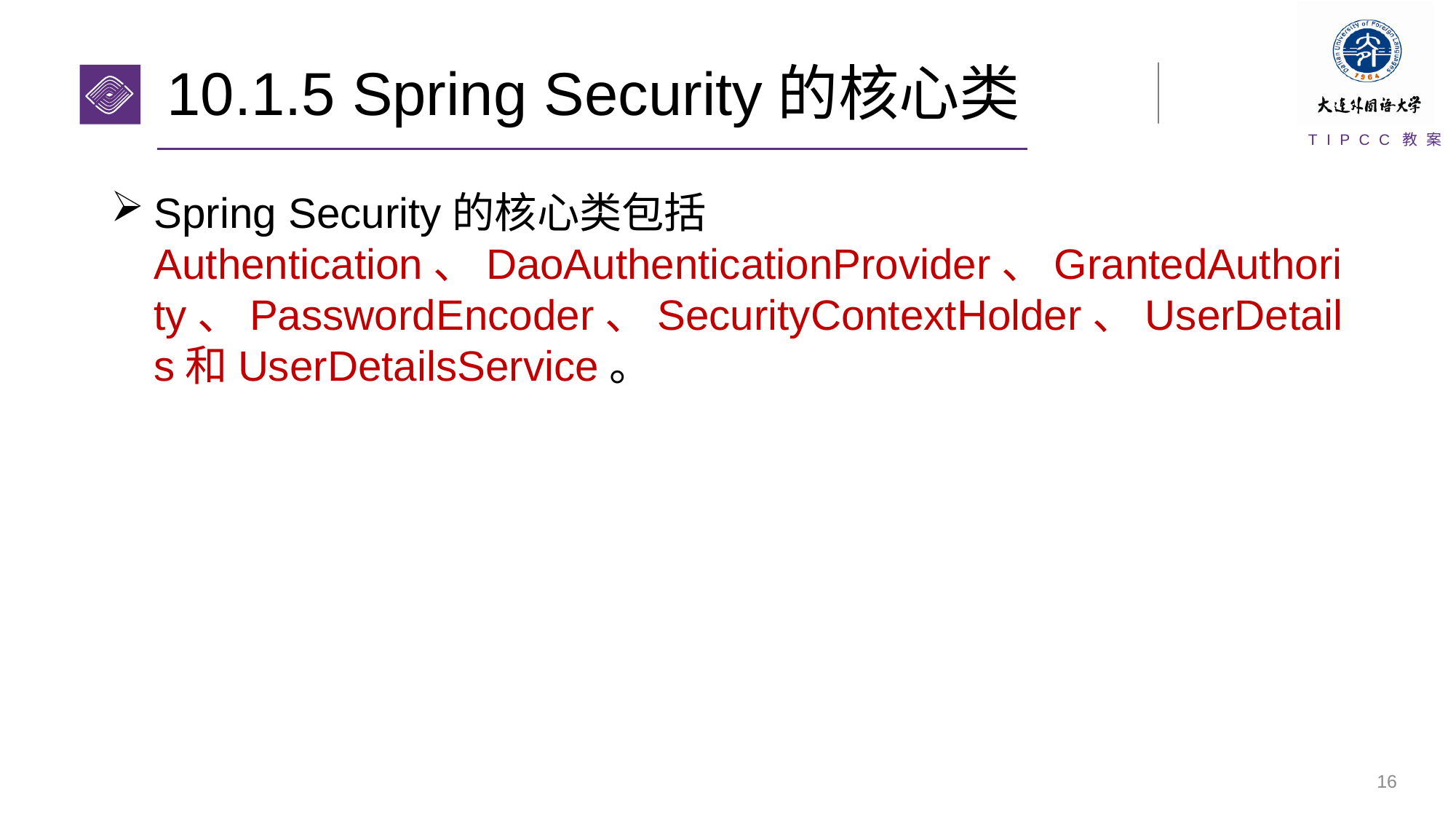

# 10.1.5 Spring Security的核心类
Spring Security的核心类包括Authentication、DaoAuthenticationProvider、GrantedAuthority、PasswordEncoder、SecurityContextHolder、UserDetails和UserDetailsService。
16